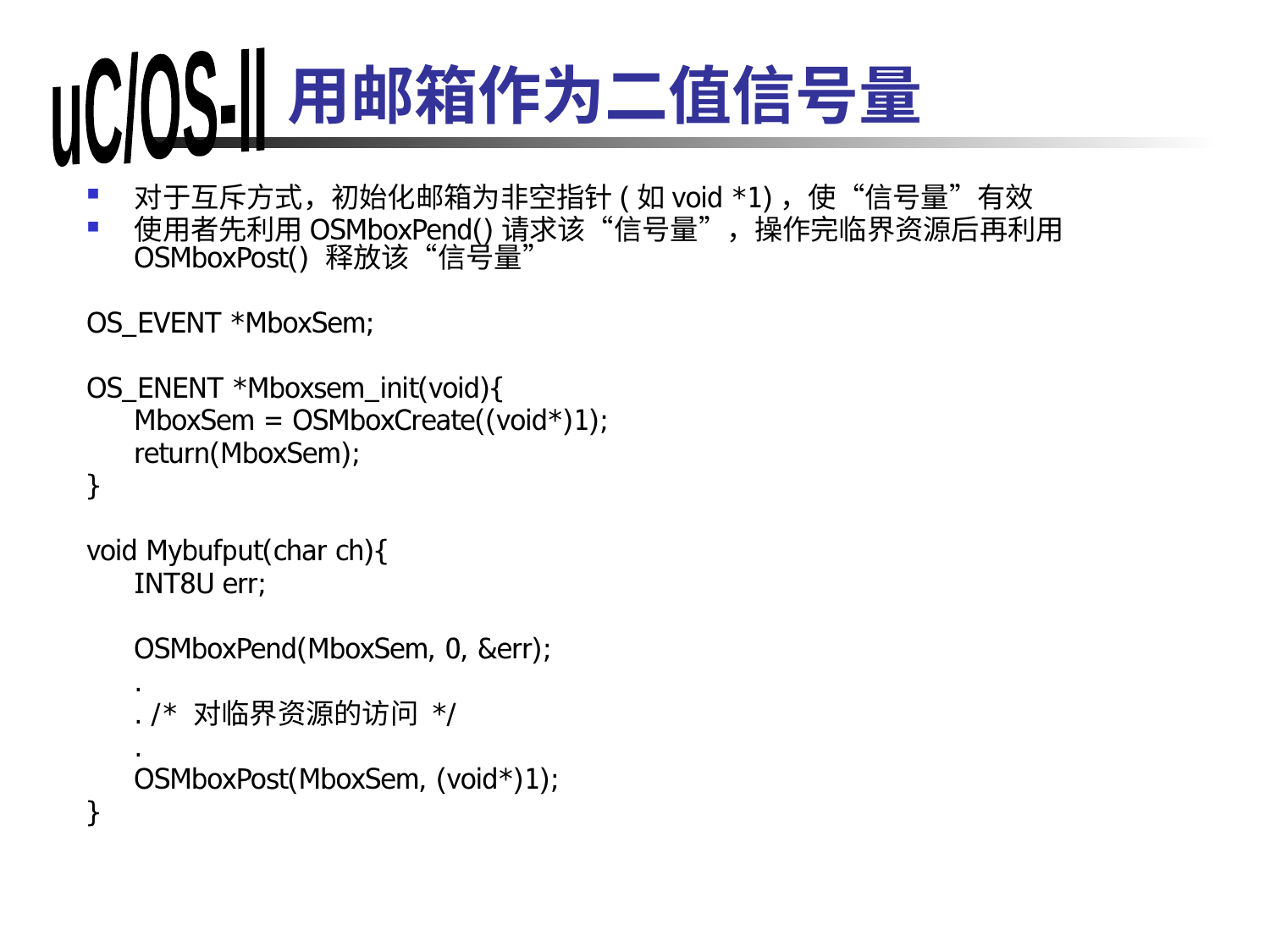

# 用邮箱作为二值信号量
对于互斥方式，初始化邮箱为非空指针(如void *1)，使“信号量”有效
使用者先利用OSMboxPend()请求该“信号量”，操作完临界资源后再利用OSMboxPost() 释放该“信号量”

OS_EVENT *MboxSem;

OS_ENENT *Mboxsem_init(void){
	MboxSem = OSMboxCreate((void*)1);
	return(MboxSem);
}

void Mybufput(char ch){
	INT8U err;

	OSMboxPend(MboxSem, 0, &err);
	.
	. /* 对临界资源的访问 */
	.
	OSMboxPost(MboxSem, (void*)1);
}